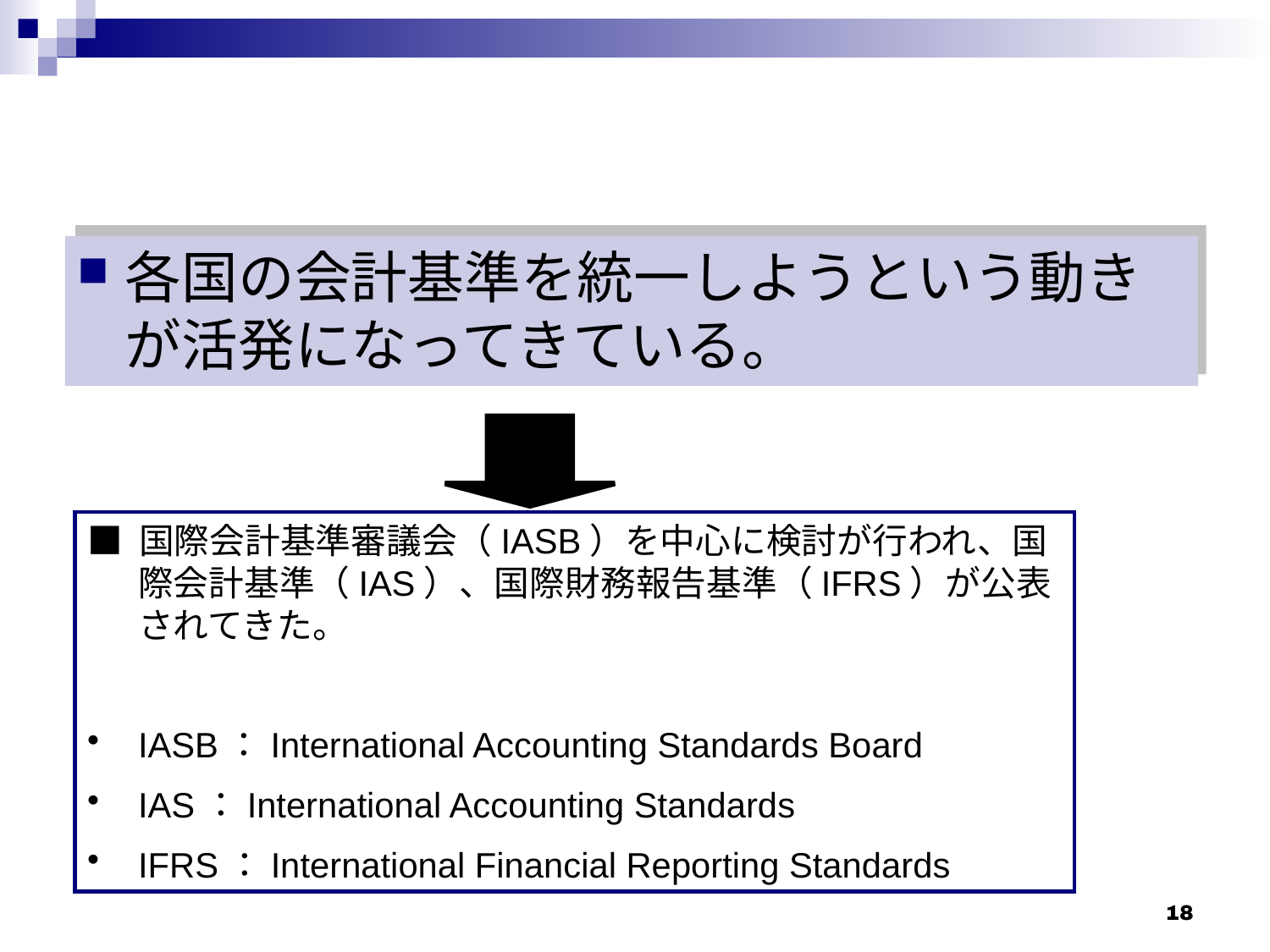

各国の会計基準を統一しようという動きが活発になってきている。

■ 国際会計基準審議会（IASB）を中心に検討が行われ、国際会計基準（IAS）、国際財務報告基準（IFRS）が公表されてきた。

IASB：International Accounting Standards Board
IAS：International Accounting Standards
IFRS：International Financial Reporting Standards
18